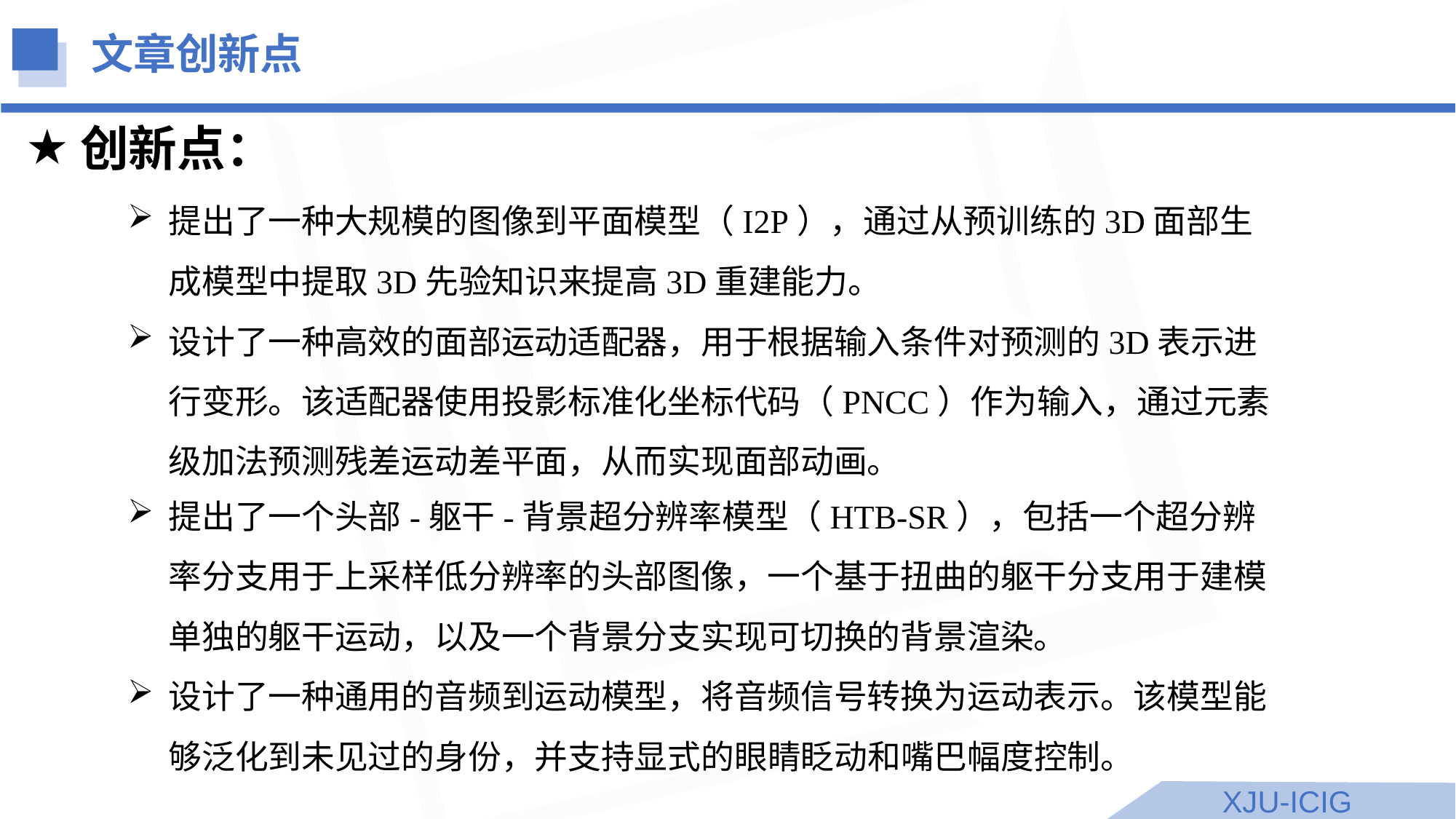

文章创新点

创新点：
提出了一种大规模的图像到平面模型（I2P），通过从预训练的3D面部生成模型中提取3D先验知识来提高3D重建能力。
设计了一种高效的面部运动适配器，用于根据输入条件对预测的3D表示进行变形。该适配器使用投影标准化坐标代码（PNCC）作为输入，通过元素级加法预测残差运动差平面，从而实现面部动画。
提出了一个头部-躯干-背景超分辨率模型（HTB-SR），包括一个超分辨率分支用于上采样低分辨率的头部图像，一个基于扭曲的躯干分支用于建模单独的躯干运动，以及一个背景分支实现可切换的背景渲染。
设计了一种通用的音频到运动模型，将音频信号转换为运动表示。该模型能够泛化到未见过的身份，并支持显式的眼睛眨动和嘴巴幅度控制。
XJU-ICIG